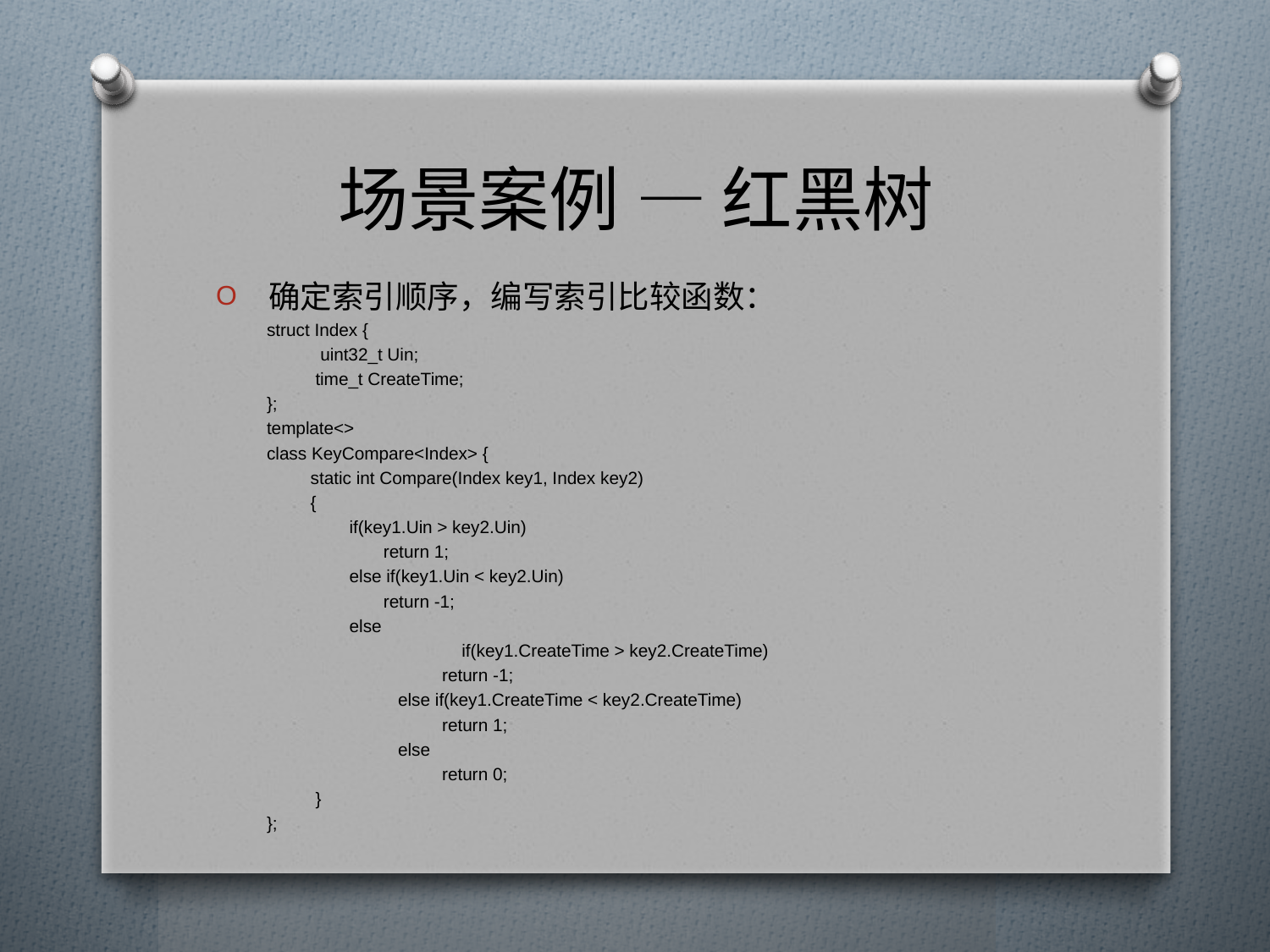

# 场景案例 — 红黑树
 确定索引顺序，编写索引比较函数：
struct Index {
           uint32_t Uin;
          time_t CreateTime;
};
template<>
class KeyCompare<Index> {
         static int Compare(Index key1, Index key2)
         {
                 if(key1.Uin > key2.Uin)
                        return 1;
                 else if(key1.Uin < key2.Uin)
                        return -1;
                 else
	              if(key1.CreateTime > key2.CreateTime)
                                    return -1;
                           else if(key1.CreateTime < key2.CreateTime)
                                    return 1;
                           else
                                    return 0;
          }
};